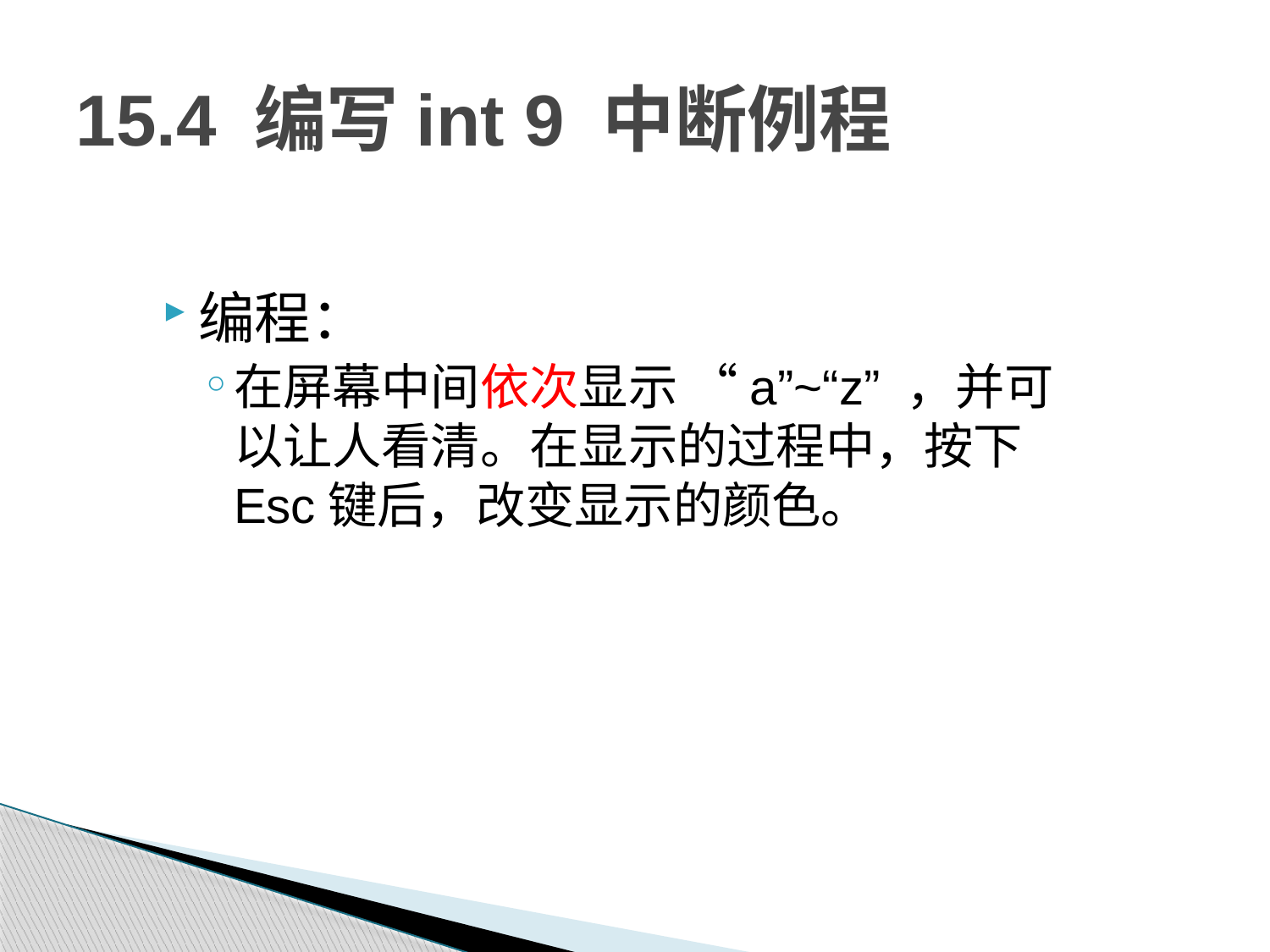

# 15.4 编写int 9 中断例程
编程：
在屏幕中间依次显示 “a”~“z” ，并可以让人看清。在显示的过程中，按下Esc键后，改变显示的颜色。